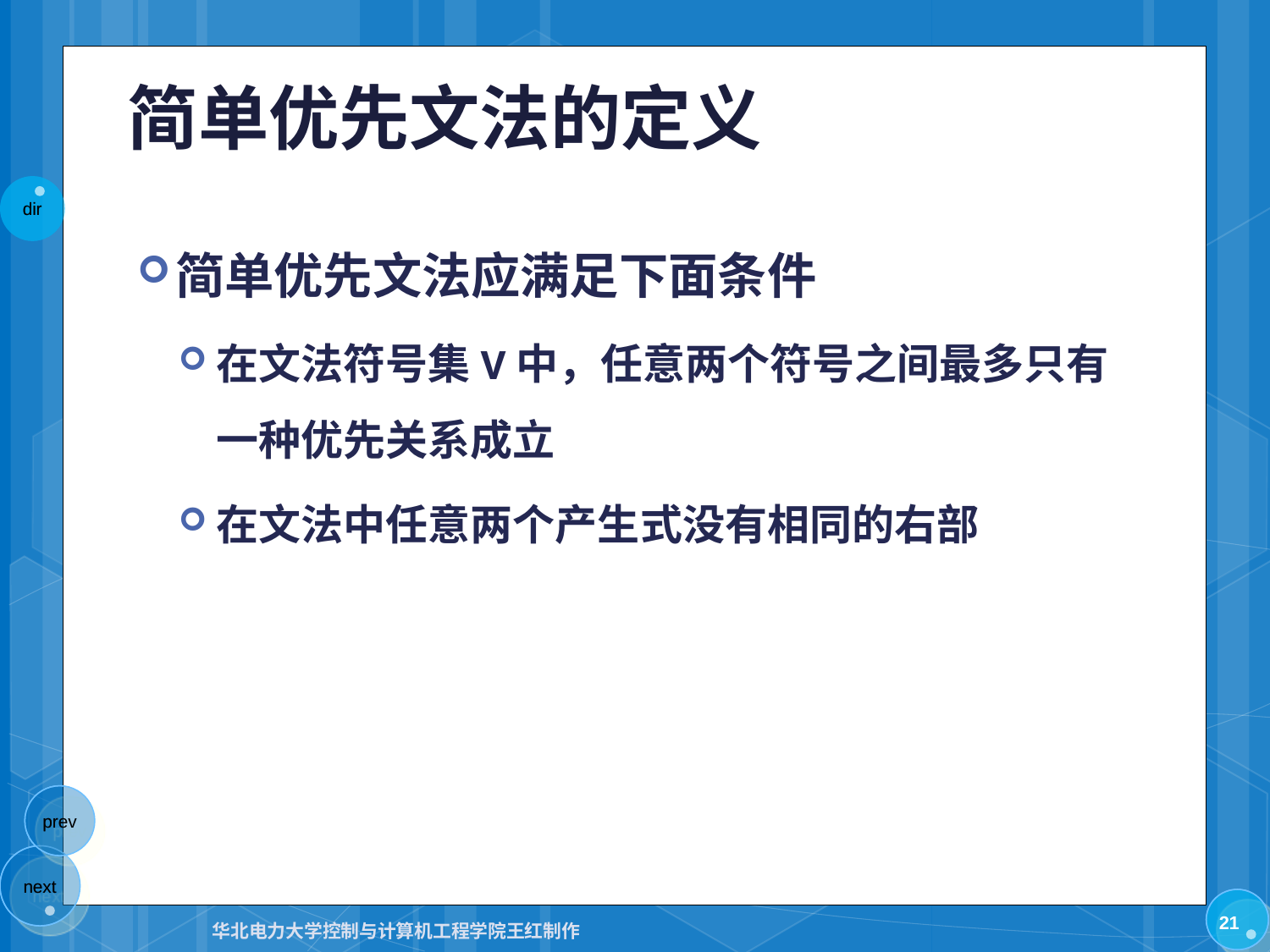

# 简单优先文法的定义
简单优先文法应满足下面条件
在文法符号集V中，任意两个符号之间最多只有一种优先关系成立
在文法中任意两个产生式没有相同的右部
21
华北电力大学控制与计算机工程学院王红制作